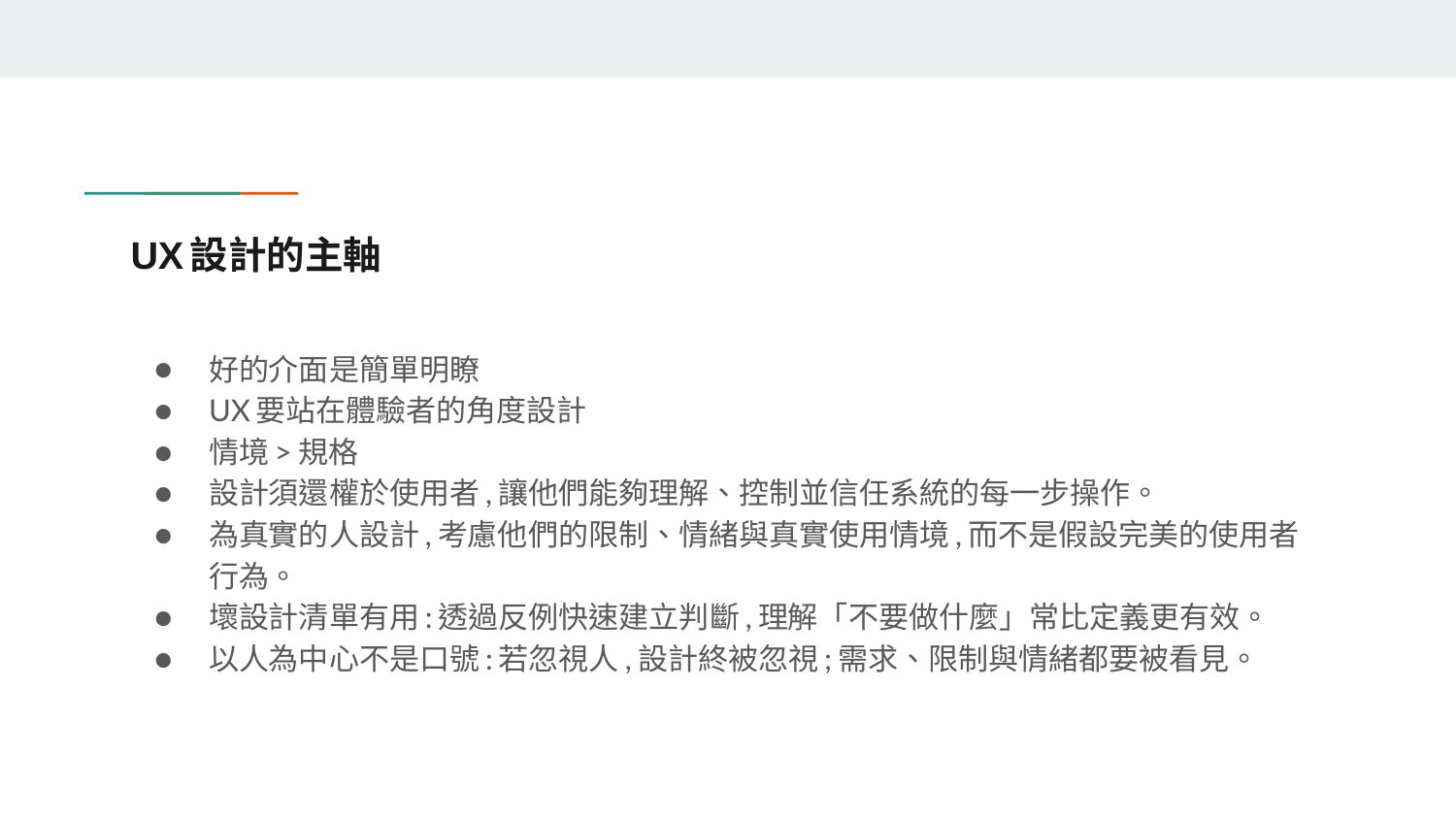

# UX設計的主軸
好的介面是簡單明瞭
UX要站在體驗者的角度設計
情境>規格
設計須還權於使用者,讓他們能夠理解、控制並信任系統的每一步操作。
為真實的人設計,考慮他們的限制、情緒與真實使用情境,而不是假設完美的使用者行為。
壞設計清單有用:透過反例快速建立判斷,理解「不要做什麼」常比定義更有效。
以人為中心不是口號:若忽視人,設計終被忽視;需求、限制與情緒都要被看見。